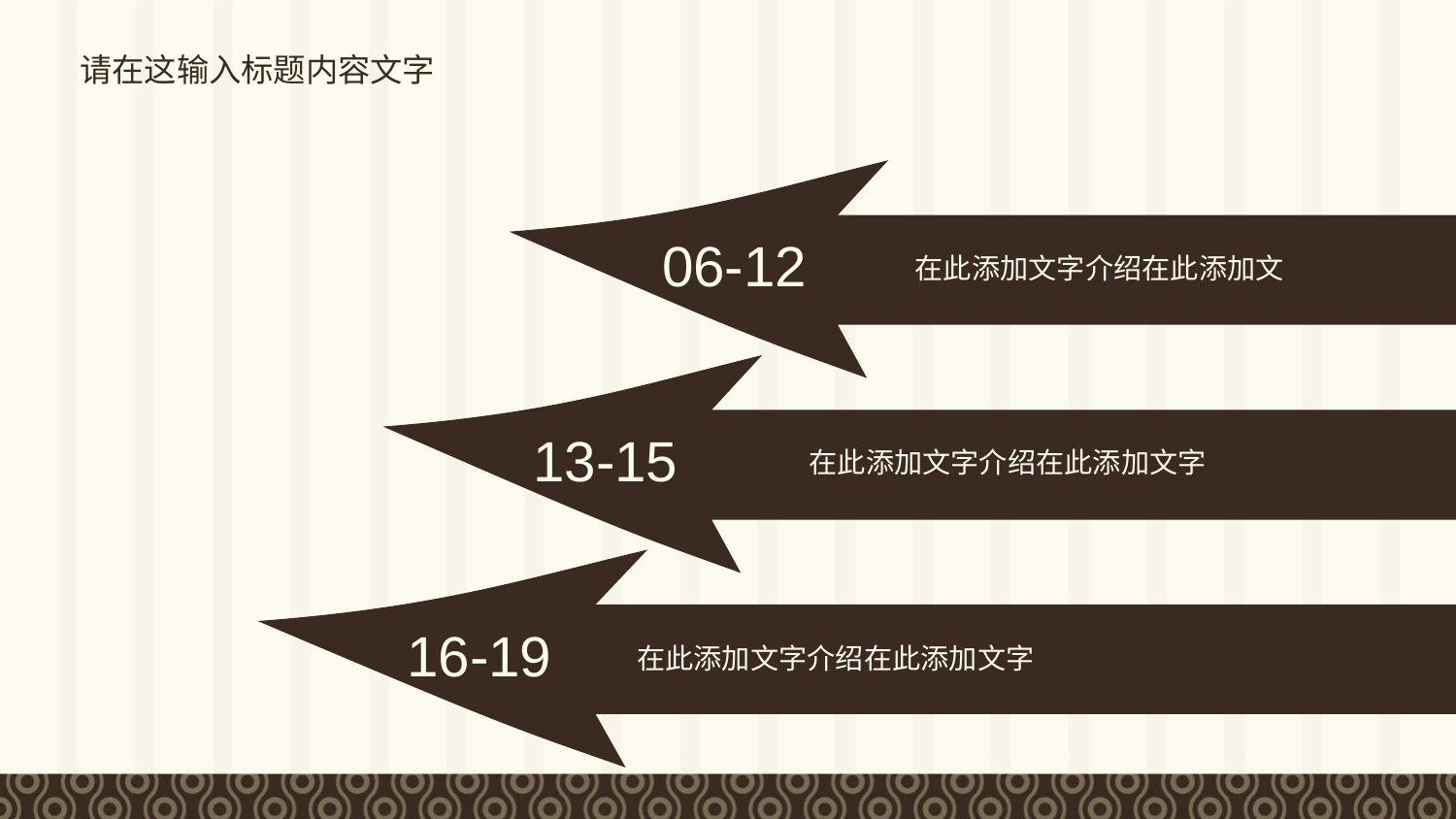

请在这输入标题内容文字

06-12
在此添加文字介绍在此添加文

13-15
在此添加文字介绍在此添加文字

16-19
在此添加文字介绍在此添加文字